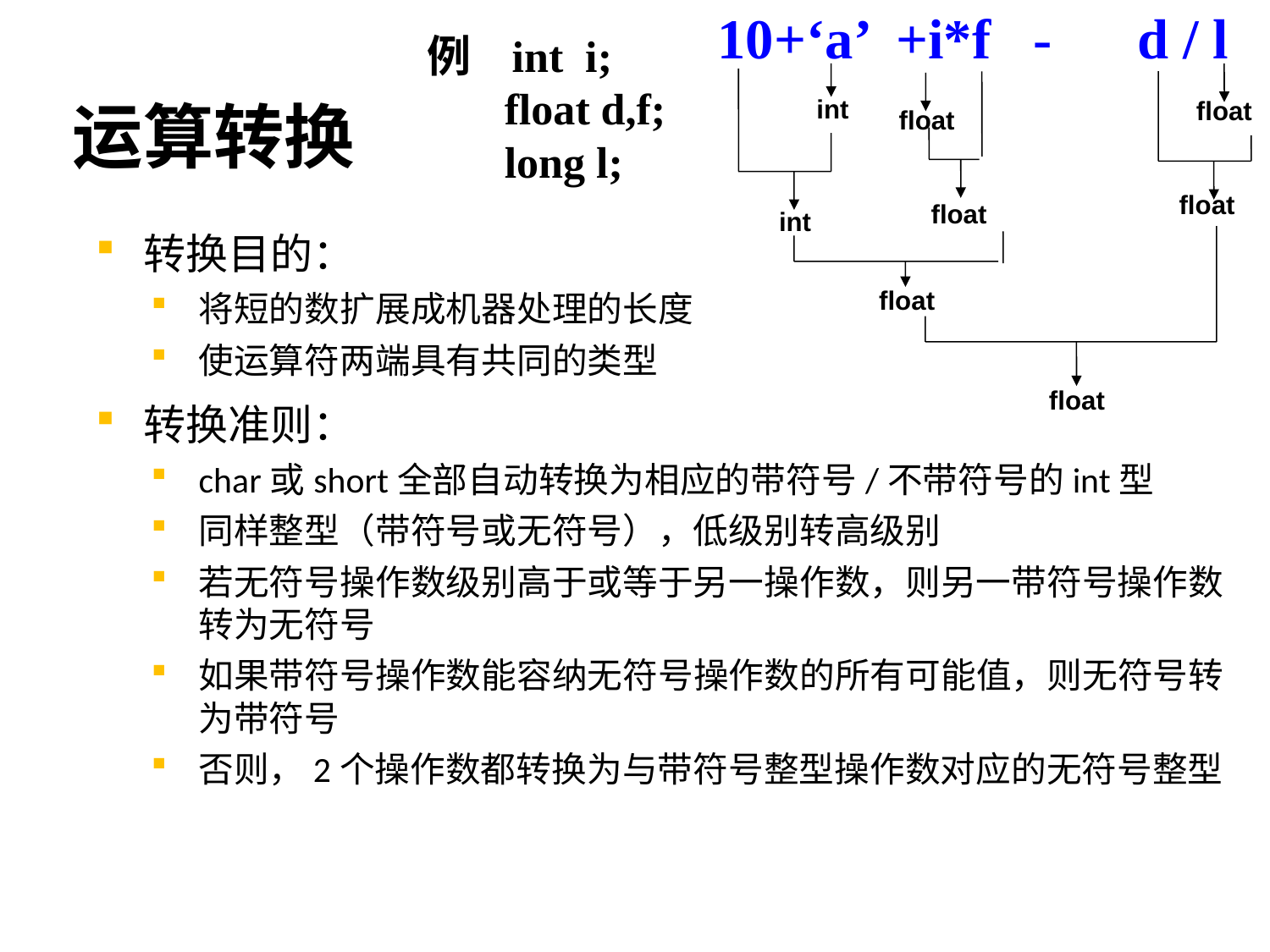

10+‘a’  +i*f   -      d / l
例   int  i;
       float d,f;
       long l;
# 运算转换

int
int

float
float

float
float

float
float

转换目的：
将短的数扩展成机器处理的长度
使运算符两端具有共同的类型
转换准则：
char或short全部自动转换为相应的带符号/不带符号的int型
同样整型（带符号或无符号），低级别转高级别
若无符号操作数级别高于或等于另一操作数，则另一带符号操作数转为无符号
如果带符号操作数能容纳无符号操作数的所有可能值，则无符号转为带符号
否则，2个操作数都转换为与带符号整型操作数对应的无符号整型